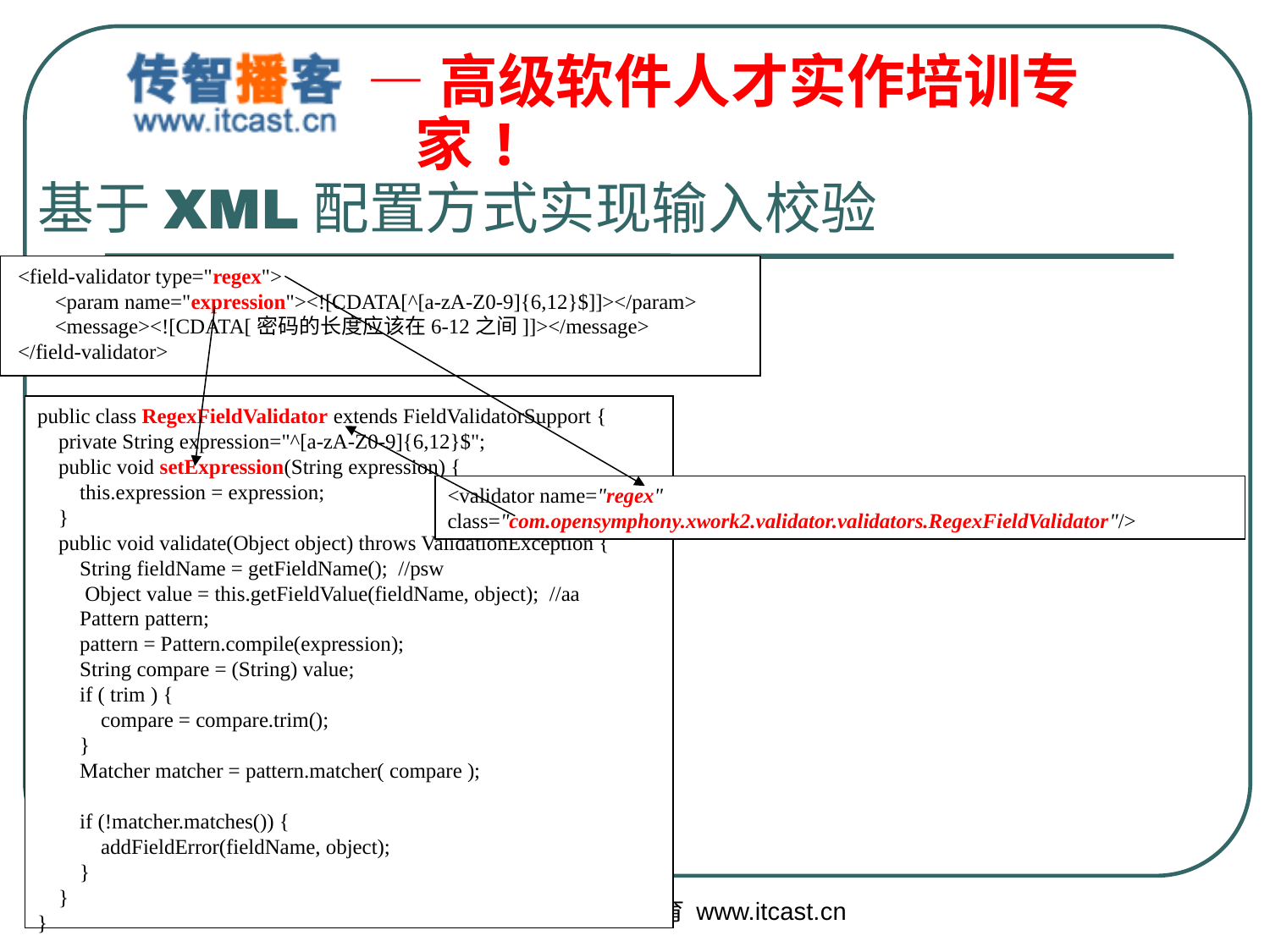

基于XML配置方式实现输入校验
 <field-validator type="regex">
        <param name="expression"><![CDATA[^[a-zA-Z0-9]{6,12}$]]></param>
        <message><![CDATA[密码的长度应该在6-12之间]]></message>
 </field-validator>

public class RegexFieldValidator extends FieldValidatorSupport {
    private String expression="^[a-zA-Z0-9]{6,12}$";
    public void setExpression(String expression) {
        this.expression = expression;
    }
    public void validate(Object object) throws ValidationException {
        String fieldName = getFieldName();  //psw
         Object value = this.getFieldValue(fieldName, object);  //aa
        Pattern pattern;
        pattern = Pattern.compile(expression);
        String compare = (String) value;
        if ( trim ) {
            compare = compare.trim();
        }
        Matcher matcher = pattern.matcher( compare );

        if (!matcher.matches()) {
            addFieldError(fieldName, object);
        }
    }
}

<validator name="regex" class="com.opensymphony.xwork2.validator.validators.RegexFieldValidator"/>
北京传智播客教育 www.itcast.cn